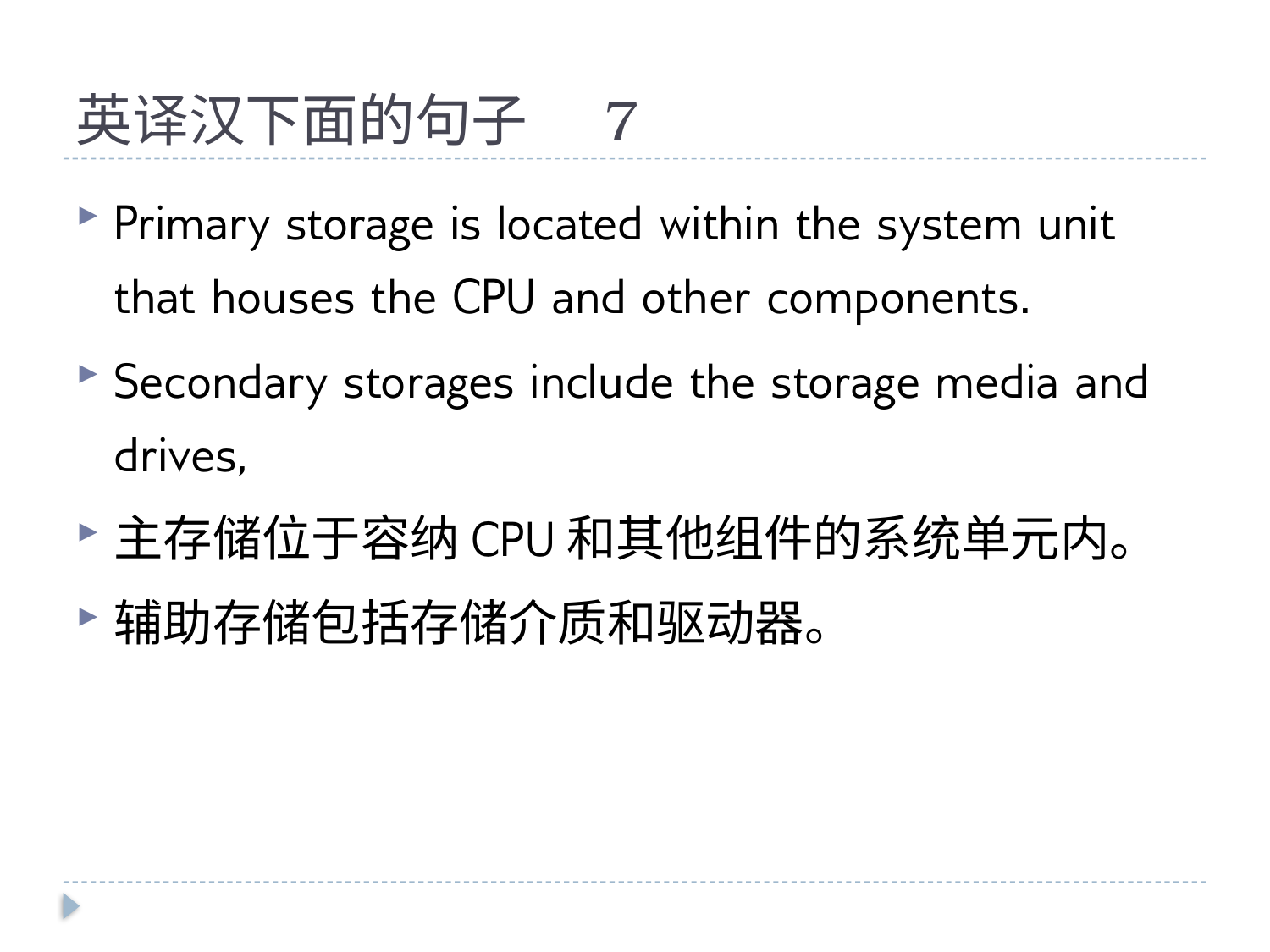

# 英译汉下面的句子    7
Primary storage is located within the system unit that houses the CPU and other components.
Secondary storages include the storage media and drives,
主存储位于容纳CPU和其他组件的系统单元内。
辅助存储包括存储介质和驱动器。